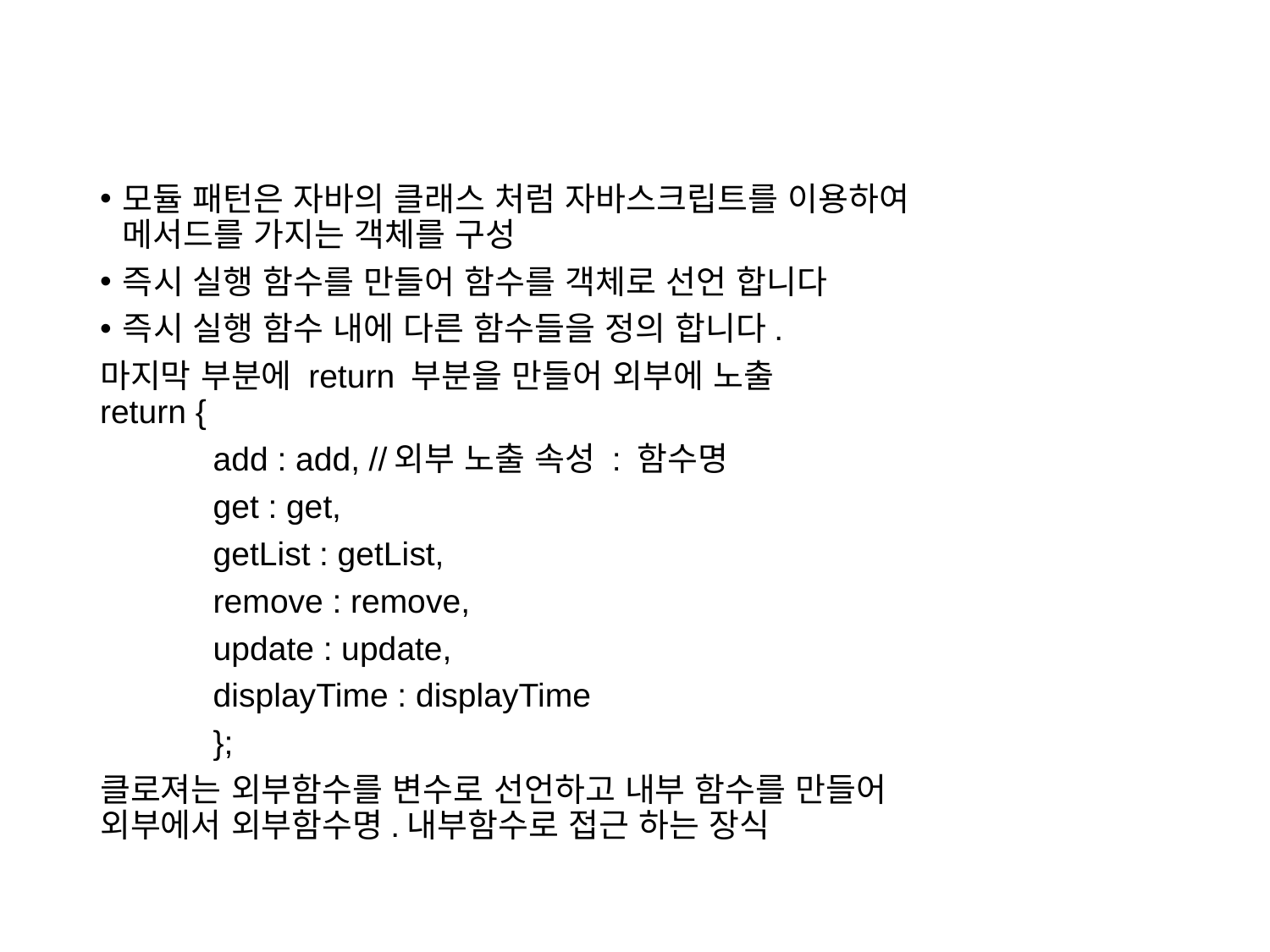

#
모듈 패턴은 자바의 클래스 처럼 자바스크립트를 이용하여
메서드를 가지는 객체를 구성
즉시 실행 함수를 만들어 함수를 객체로 선언 합니다
즉시 실행 함수 내에 다른 함수들을 정의 합니다.
마지막 부분에 return 부분을 만들어 외부에 노출
return {
		add : add, //외부 노출 속성 : 함수명
		get : get,
		getList : getList,
		remove : remove,
		update : update,
		displayTime : displayTime
	};
클로져는 외부함수를 변수로 선언하고 내부 함수를 만들어
외부에서 외부함수명.내부함수로 접근 하는 장식